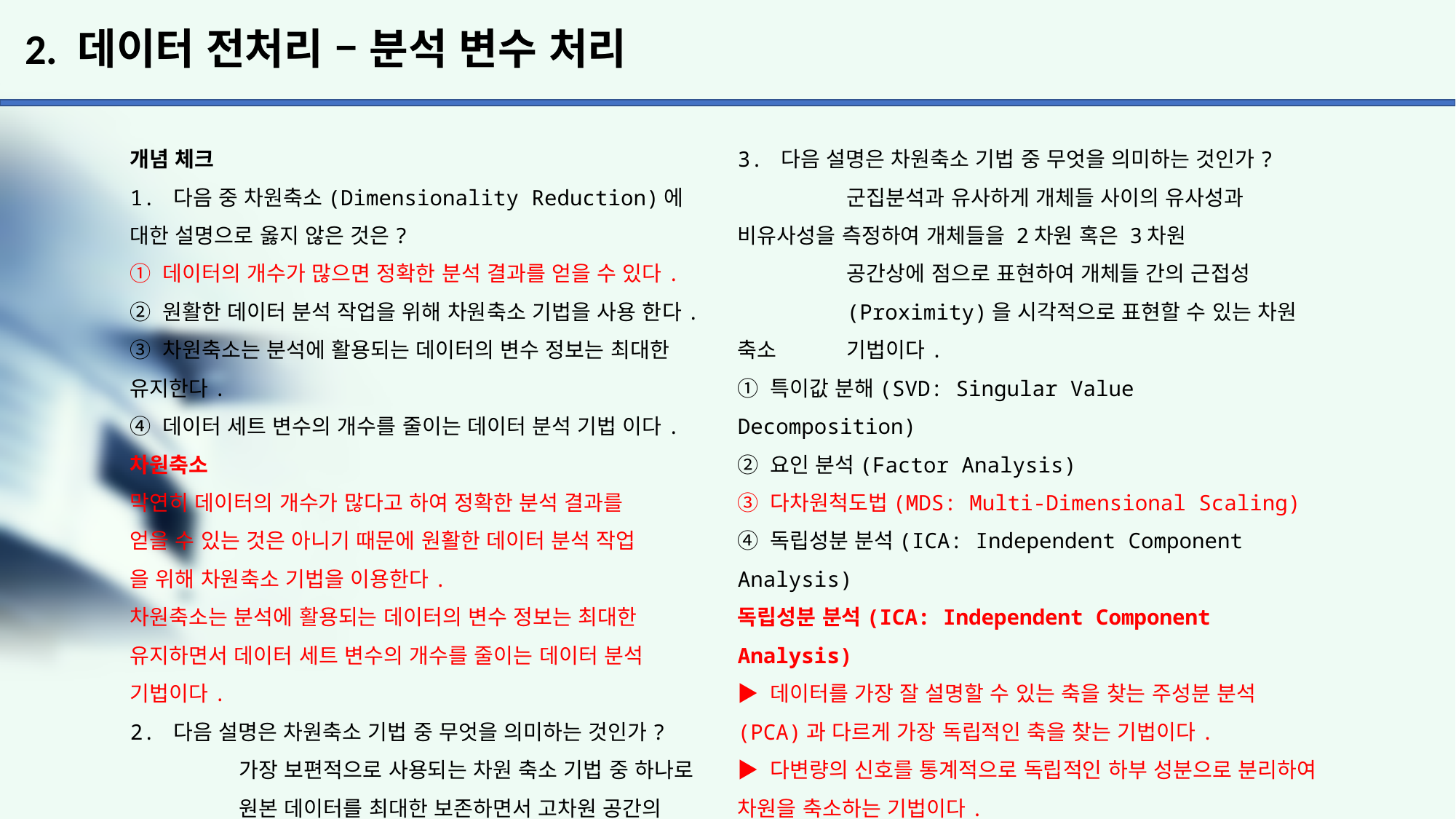

# 2. 데이터 전처리 – 분석 변수 처리
개념 체크
1. 다음 중 차원축소(Dimensionality Reduction)에 대한 설명으로 옳지 않은 것은?
① 데이터의 개수가 많으면 정확한 분석 결과를 얻을 수 있다.
② 원활한 데이터 분석 작업을 위해 차원축소 기법을 사용 한다.
③ 차원축소는 분석에 활용되는 데이터의 변수 정보는 최대한 유지한다.
④ 데이터 세트 변수의 개수를 줄이는 데이터 분석 기법 이다.
차원축소
막연히 데이터의 개수가 많다고 하여 정확한 분석 결과를
얻을 수 있는 것은 아니기 때문에 원활한 데이터 분석 작업
을 위해 차원축소 기법을 이용한다.
차원축소는 분석에 활용되는 데이터의 변수 정보는 최대한
유지하면서 데이터 세트 변수의 개수를 줄이는 데이터 분석
기법이다.
2. 다음 설명은 차원축소 기법 중 무엇을 의미하는 것인가?
	가장 보편적으로 사용되는 차원 축소 기법 중 하나로 	원본 데이터를 최대한 보존하면서 고차원 공간의 	데이터를 저차원 공간 데이터로 변환하는 기법이다.
	행과 열의 크기가 같은 정방행렬에서만 사용한다.
① 주성분 분석(PCA : Principal Component Analysis)
② 선형 판별 분석(LDA : Linear Discriminant Analysis)
③ 특이값 분해(SVD: Singular Value Decomposition)
④ 요인 분석(Factor Analysis)
주성분 분석(PCA)
▶ 가장 보편적으로 사용되는 차원 축소 기법 중 하나로 원본 데이터를 최대한 보존하면서 고차원 공간의 	데이터를 저차원 공간 데이터로 변환하는 기법이다.
▶ 행과 열의 크기가 같은 정방행렬에서만 사용한다.
▶ 기존 변수들을 조합하여 서로 연관성이 없는 변수(주성분, PC)를 생성한다.
▶ 첫 번째 주성분(PC1)은 원 데이터의 분포를 가장 많이 보존하고, 두 번째 주성분(PC2)이 그 다음으로 원 데이터의
분포를 많이 보존한다.
선형 판별 분석(LDA : Linear Discriminant Analysis)
▶ 데이터를 특정한 직선(축)에 사영(Projection)하여 두
범주를 잘 구분할 수 있는 직선을 찾는 기법이다.
특이값 분해(SVD: Singular Value Decomposition)
▶ 주성분 분석과 유사하나 행과 열의 크기가 다른 임의의
MxN 차원의 행렬에서 특이값을 추출하여 효율적으로 차원을
축소하는 기법이다.
요인 분석(Factor Analysis)
▶ 변수들 간의 상관관계를 고려하여 유사한 변수끼리 묶어서 변수의 요인(Factor)을 축소시키는 차원 축소 기법이다.
▶ 실제 결과를 초래하게 되는 잠재 요인을 찾아냄으로써
데이터 안의 구조를 확인하는 기법이다.

3. 다음 설명은 차원축소 기법 중 무엇을 의미하는 것인가?
	군집분석과 유사하게 개체들 사이의 유사성과 	비유사성을 측정하여 개체들을 2차원 혹은 3차원
	공간상에 점으로 표현하여 개체들 간의 근접성
	(Proximity)을 시각적으로 표현할 수 있는 차원 축소 	기법이다.
① 특이값 분해(SVD: Singular Value Decomposition)
② 요인 분석(Factor Analysis)
③ 다차원척도법(MDS: Multi-Dimensional Scaling)
④ 독립성분 분석(ICA: Independent Component Analysis)
독립성분 분석(ICA: Independent Component Analysis)
▶ 데이터를 가장 잘 설명할 수 있는 축을 찾는 주성분 분석(PCA)과 다르게 가장 독립적인 축을 찾는 기법이다.
▶ 다변량의 신호를 통계적으로 독립적인 하부 성분으로 분리하여 차원을 축소하는 기법이다.
▶ 비정규 분포를 따르는 데이터들의 관계를 독립적으로 변환시키는 방법이다.